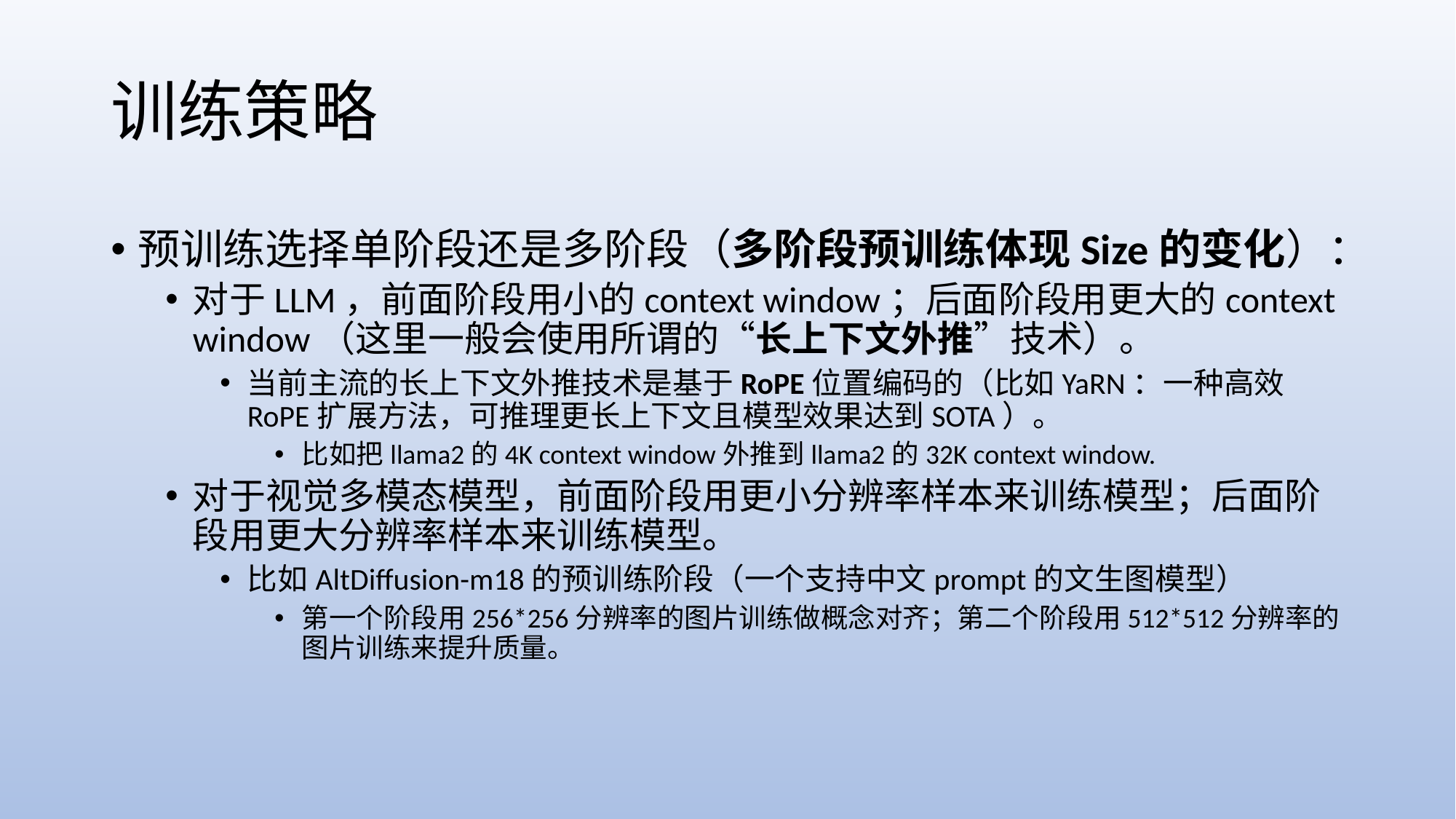

# 训练策略
预训练选择单阶段还是多阶段（多阶段预训练体现Size的变化）：
对于LLM，前面阶段用小的context window；后面阶段用更大的context window（这里一般会使用所谓的“长上下文外推”技术）。
当前主流的长上下文外推技术是基于RoPE位置编码的（比如YaRN：一种高效RoPE扩展方法，可推理更长上下文且模型效果达到SOTA）。
比如把llama2的4K context window外推到llama2的32K context window.
对于视觉多模态模型，前面阶段用更小分辨率样本来训练模型；后面阶段用更大分辨率样本来训练模型。
比如AltDiffusion-m18的预训练阶段（一个支持中文prompt的文生图模型）
第一个阶段用256*256分辨率的图片训练做概念对齐；第二个阶段用512*512分辨率的图片训练来提升质量。